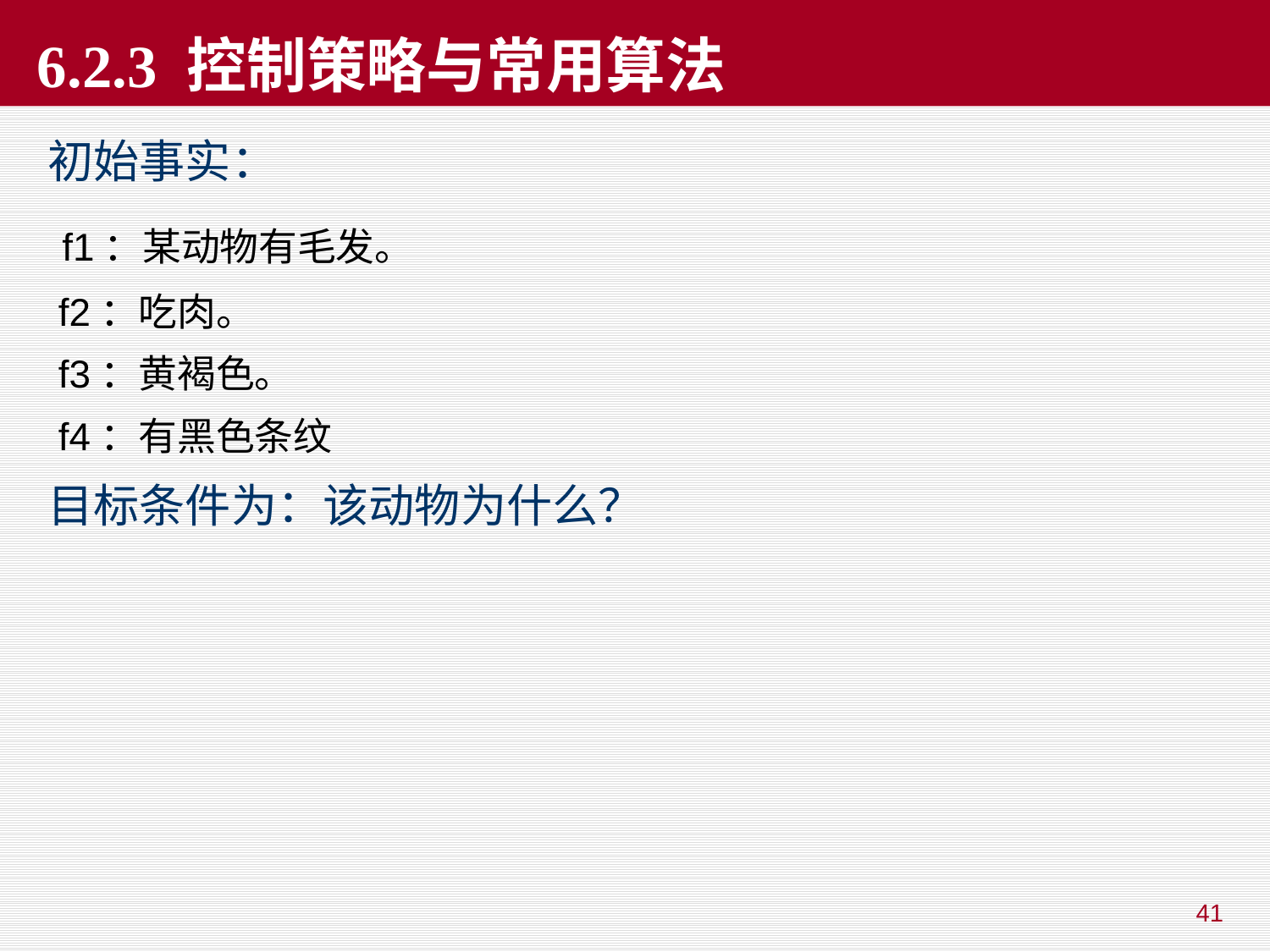

# 6.2.3 控制策略与常用算法
初始事实：
 f1：某动物有毛发。
 f2：吃肉。
 f3：黄褐色。
 f4：有黑色条纹
目标条件为：该动物为什么？
41